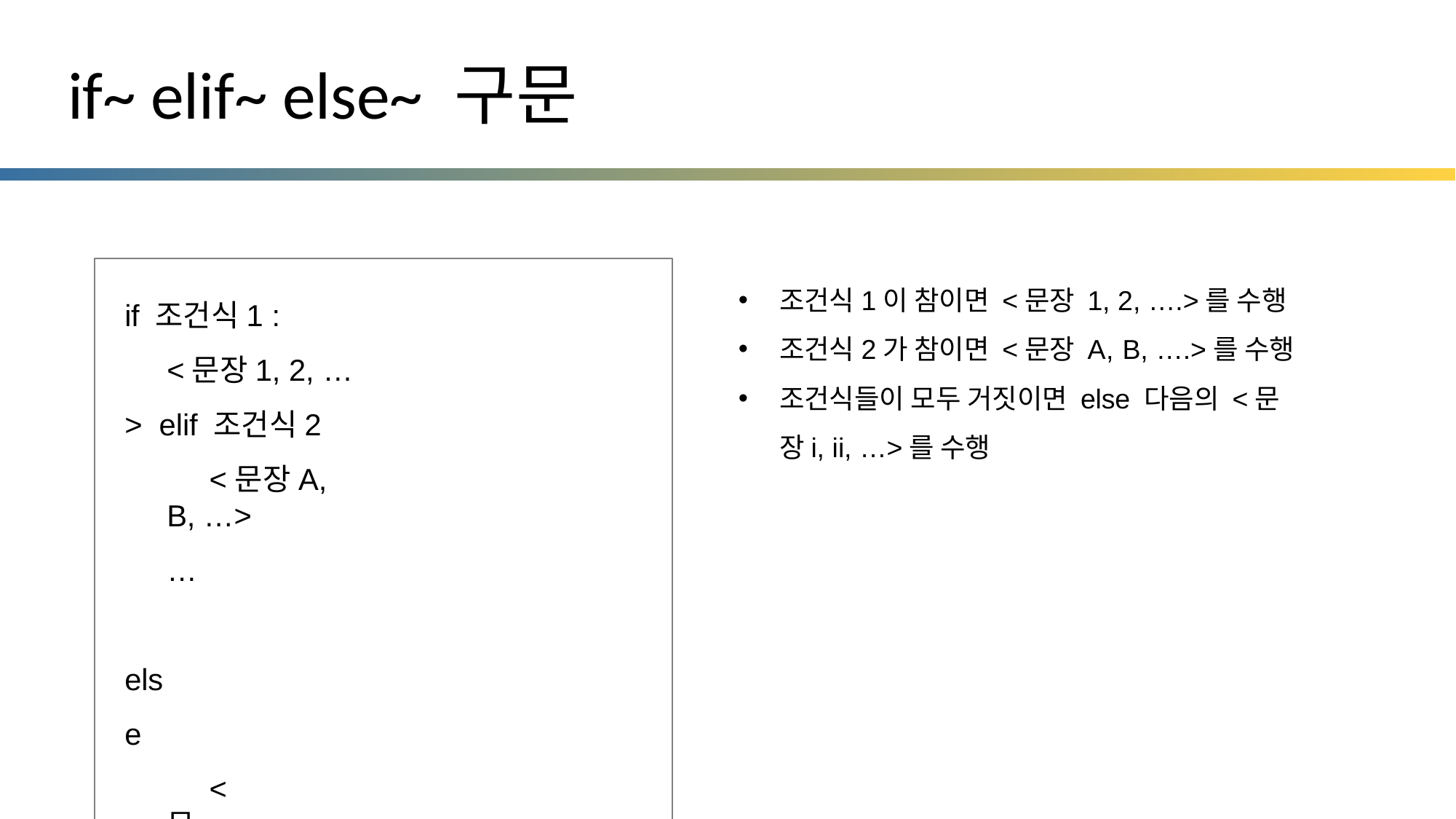

# if~ elif~ else~ 구문

if 조건식1 :
<문장1, 2, …>  elif 조건식2
<문장A, B, …>
…  else
<문장i, ii, …>
조건식1이 참이면 <문장 1, 2, ….>를 수행
조건식2가 참이면 <문장 A, B, ….>를 수행
조건식들이 모두 거짓이면 else 다음의 <문  장i, ii, …>를 수행